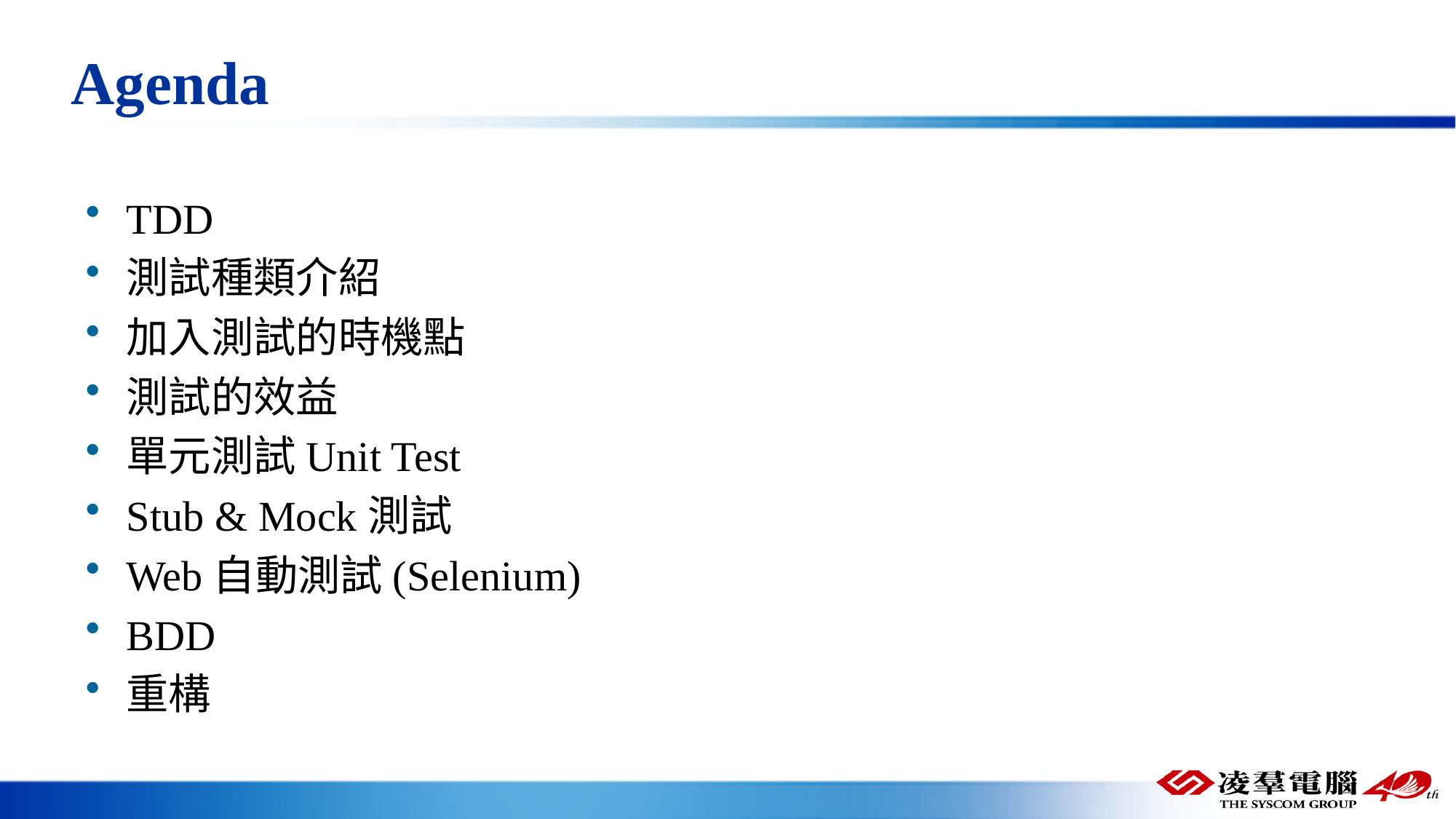

# Agenda
TDD
測試種類介紹
加入測試的時機點
測試的效益
單元測試Unit Test
Stub & Mock測試
Web自動測試(Selenium)
BDD
重構